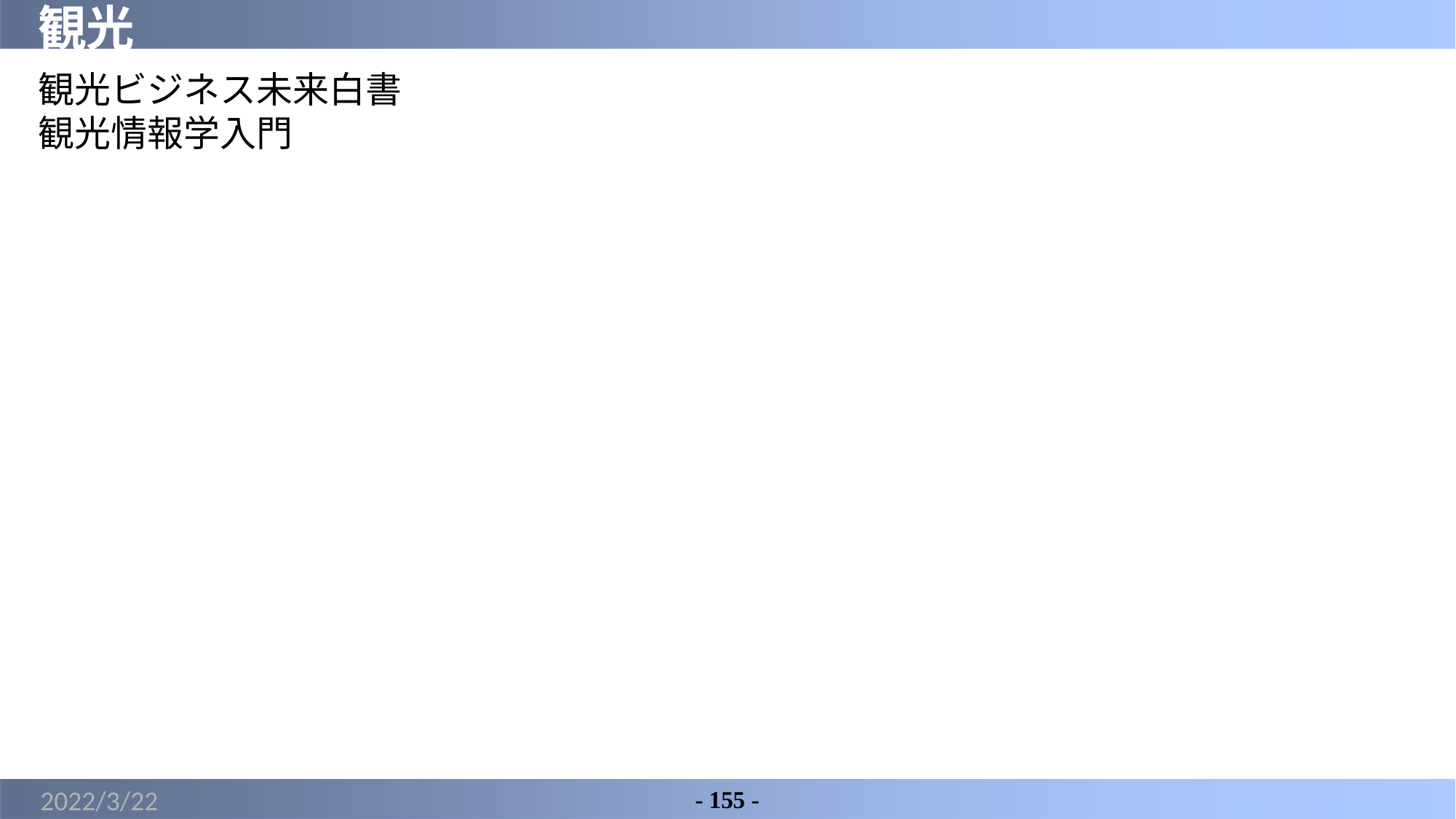

# 観光
観光ビジネス未来白書
観光情報学入門
2022/3/22
- 155 -